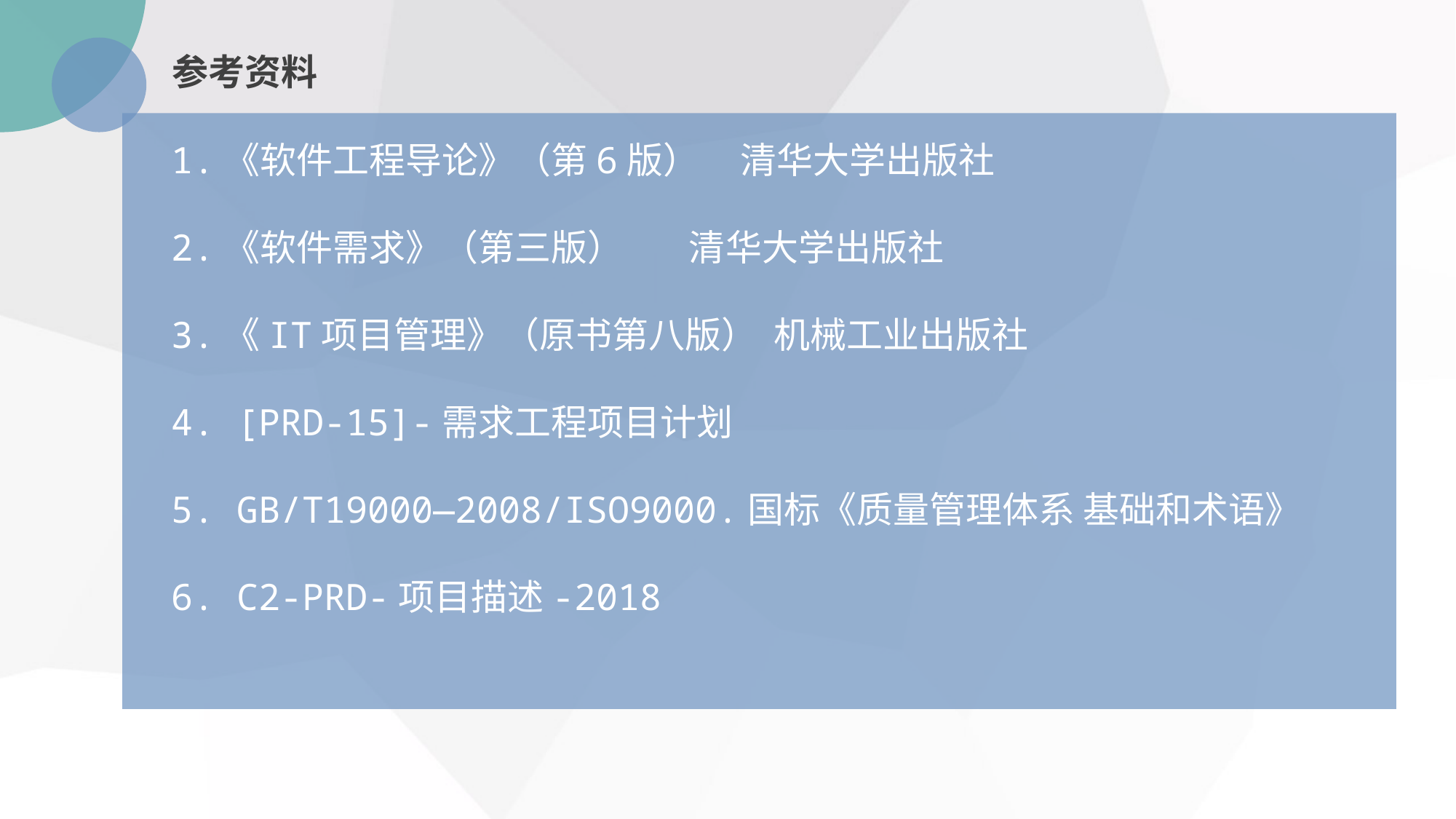

参考资料

1.《软件工程导论》（第6版）     清华大学出版社

2.《软件需求》（第三版）        清华大学出版社

3.《IT项目管理》（原书第八版）  机械工业出版社

4. [PRD-15]-需求工程项目计划

5. GB/T19000—2008/ISO9000.国标《质量管理体系 基础和术语》

6. C2-PRD-项目描述-2018